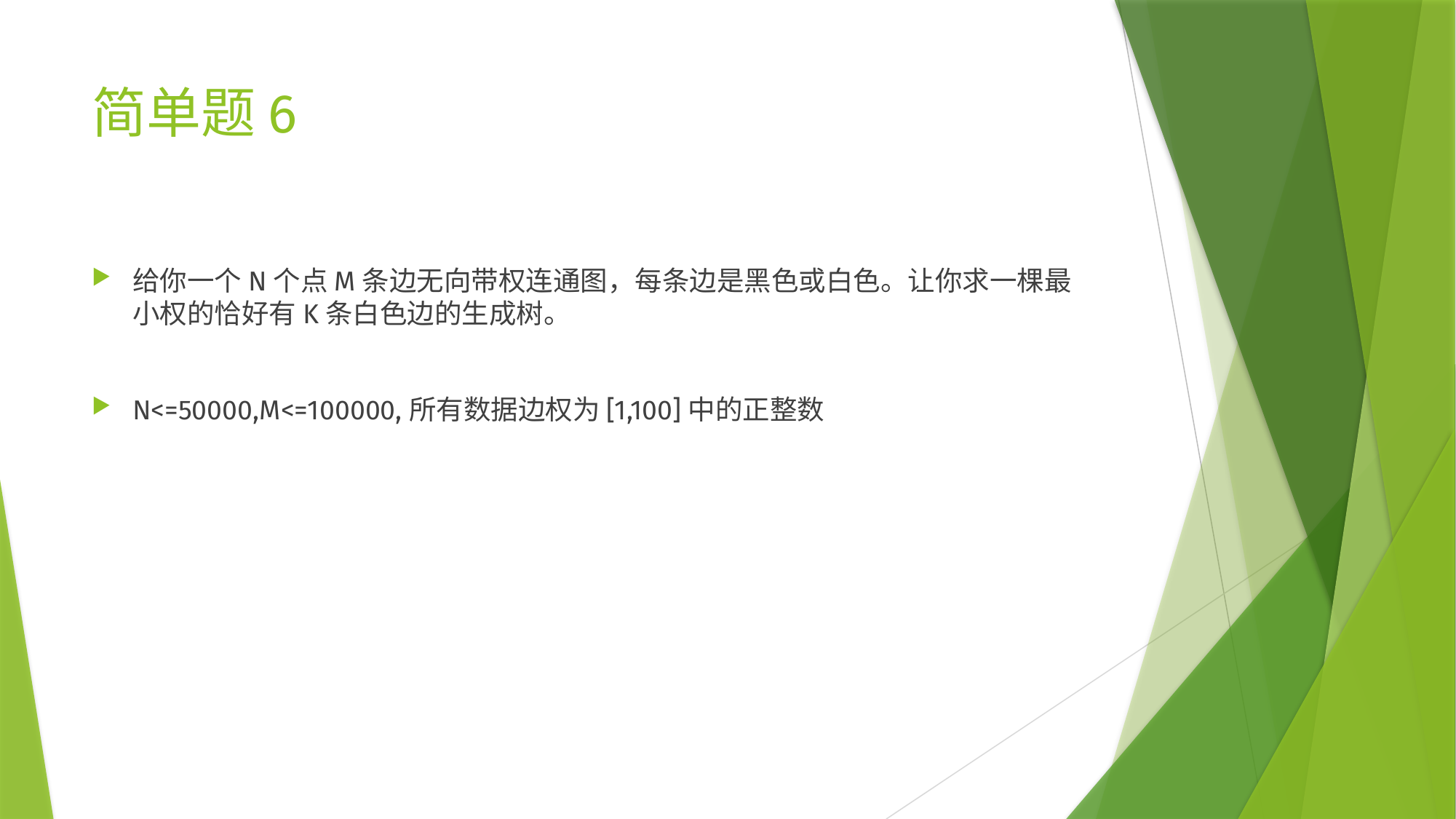

# 简单题6
给你一个N个点M条边无向带权连通图，每条边是黑色或白色。让你求一棵最小权的恰好有K条白色边的生成树。

N<=50000,M<=100000,所有数据边权为[1,100]中的正整数